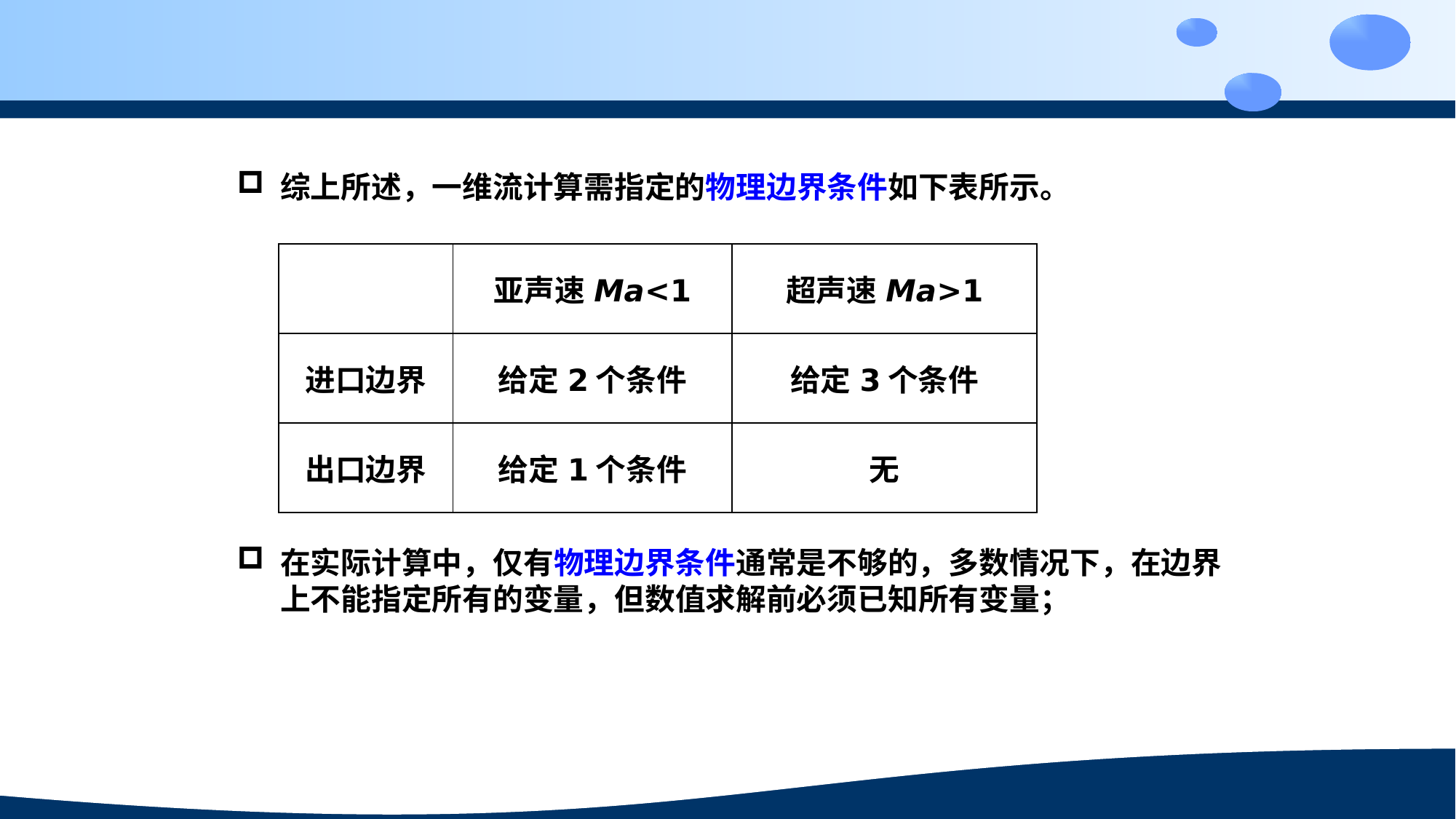

综上所述，一维流计算需指定的物理边界条件如下表所示。
|  | 亚声速Ma<1 | 超声速Ma>1 |
| --- | --- | --- |
| 进口边界 | 给定2个条件 | 给定3个条件 |
| 出口边界 | 给定1个条件 | 无 |
在实际计算中，仅有物理边界条件通常是不够的，多数情况下，在边界上不能指定所有的变量，但数值求解前必须已知所有变量；